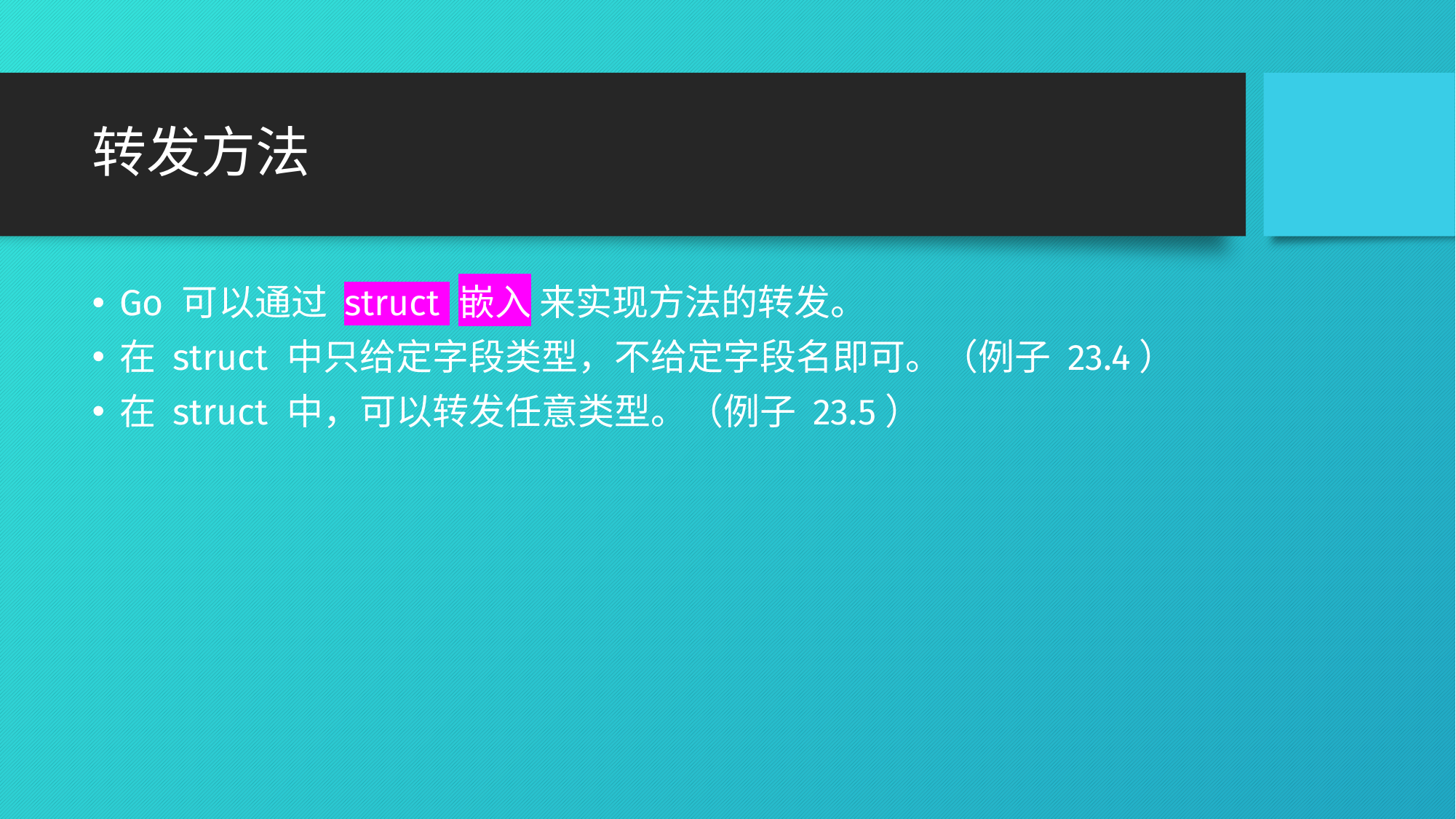

# 转发方法
Go 可以通过 struct 嵌入 来实现方法的转发。
在 struct 中只给定字段类型，不给定字段名即可。（例子 23.4）
在 struct 中，可以转发任意类型。（例子 23.5）